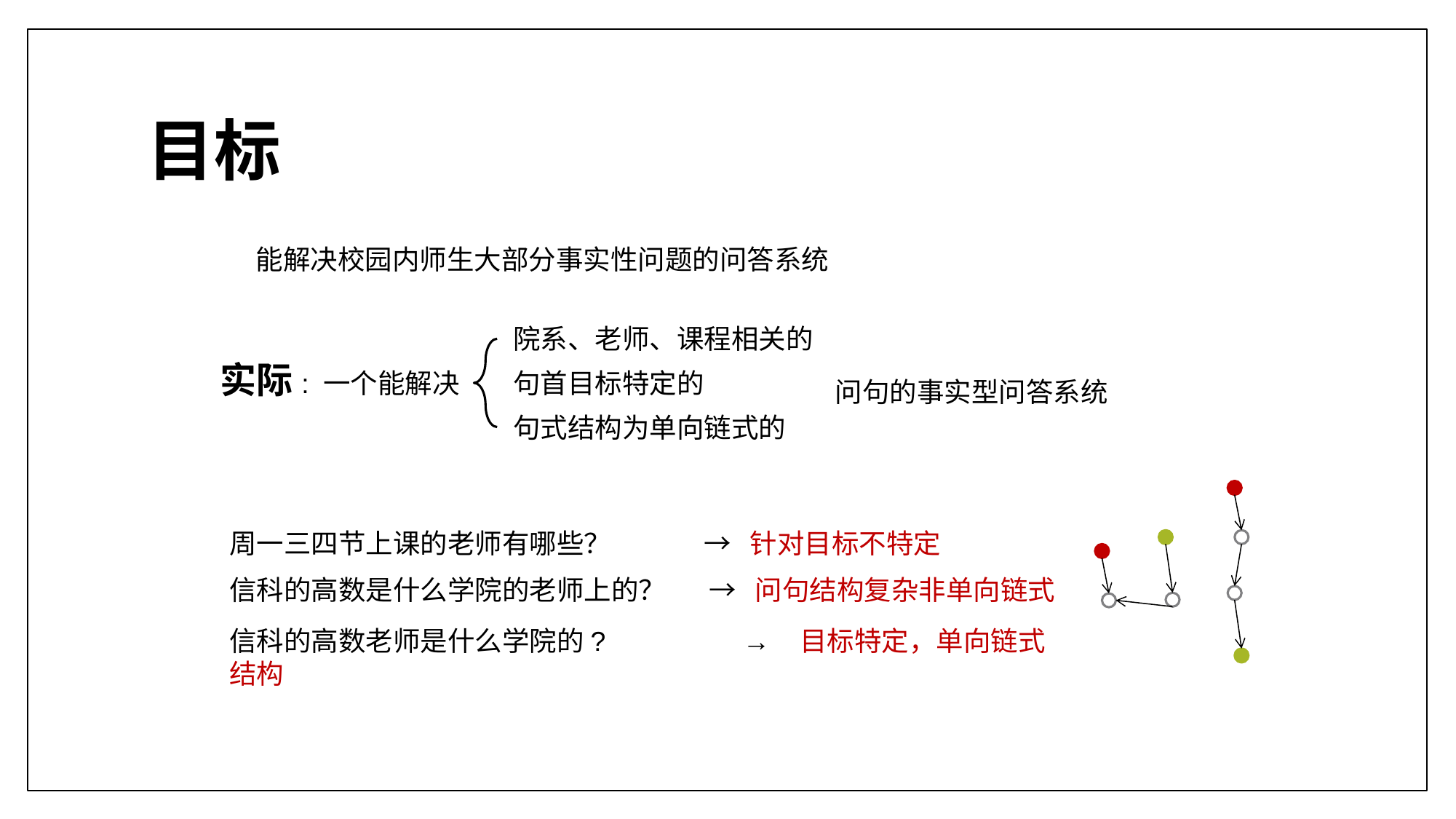

# 目标
能解决校园内师生大部分事实性问题的问答系统
院系、老师、课程相关的

实际: 一个能解决
句首目标特定的
问句的事实型问答系统
句式结构为单向链式的

周一三四节上课的老师有哪些？               →   针对目标不特定

信科的高数是什么学院的老师上的？       →   问句结构复杂非单向链式
信科的高数老师是什么学院的?                  →   目标特定，单向链式结构